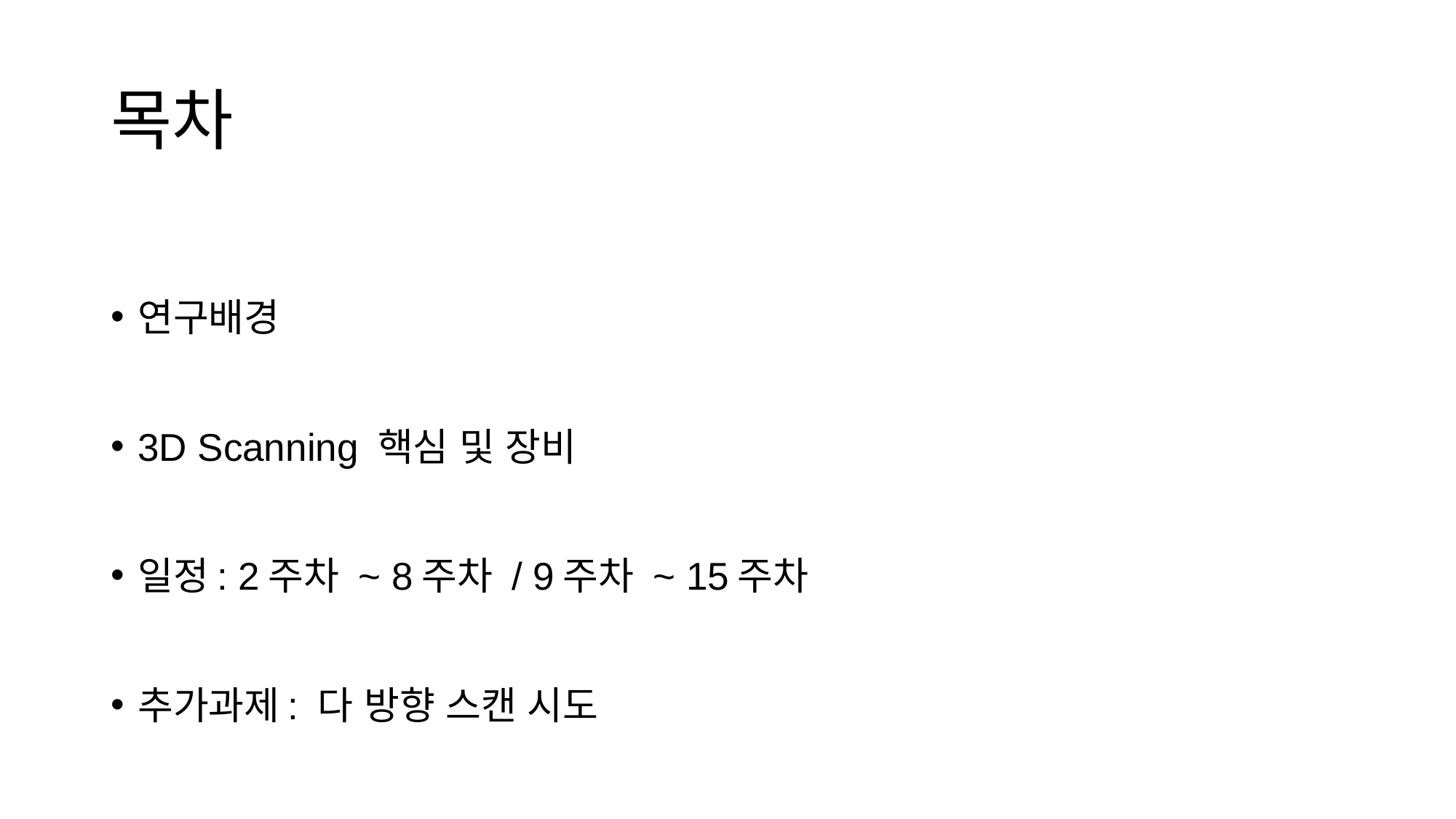

# 목차
연구배경
3D Scanning 핵심 및 장비
일정: 2주차 ~ 8주차 / 9주차 ~ 15주차
추가과제: 다 방향 스캔 시도